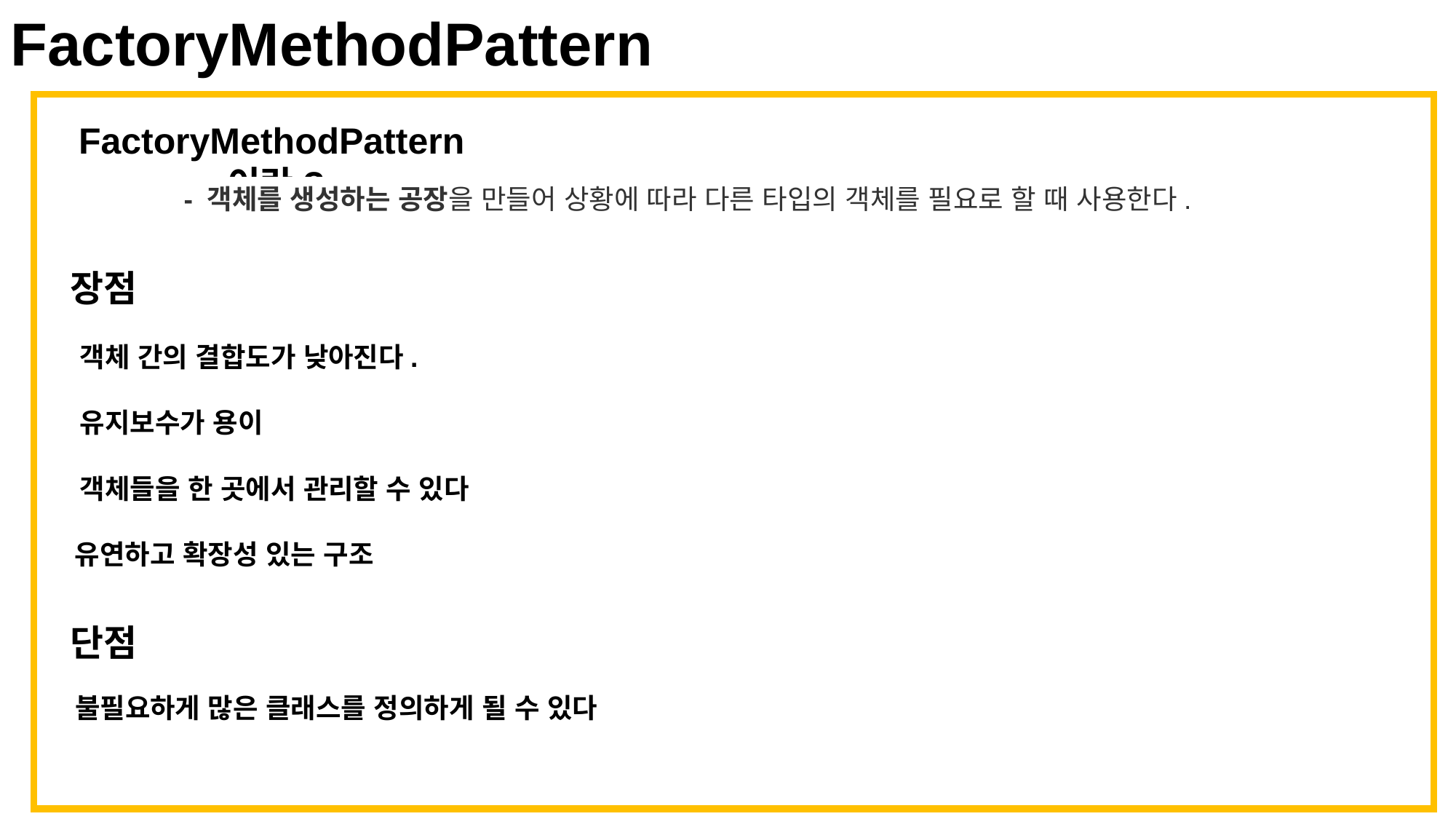

FactoryMethodPattern

FactoryMethodPattern이란?
- 객체를 생성하는 공장을 만들어 상황에 따라 다른 타입의 객체를 필요로 할 때 사용한다.
장점
객체 간의 결합도가 낮아진다.
유지보수가 용이
객체들을 한 곳에서 관리할 수 있다
유연하고 확장성 있는 구조
단점
불필요하게 많은 클래스를 정의하게 될 수 있다